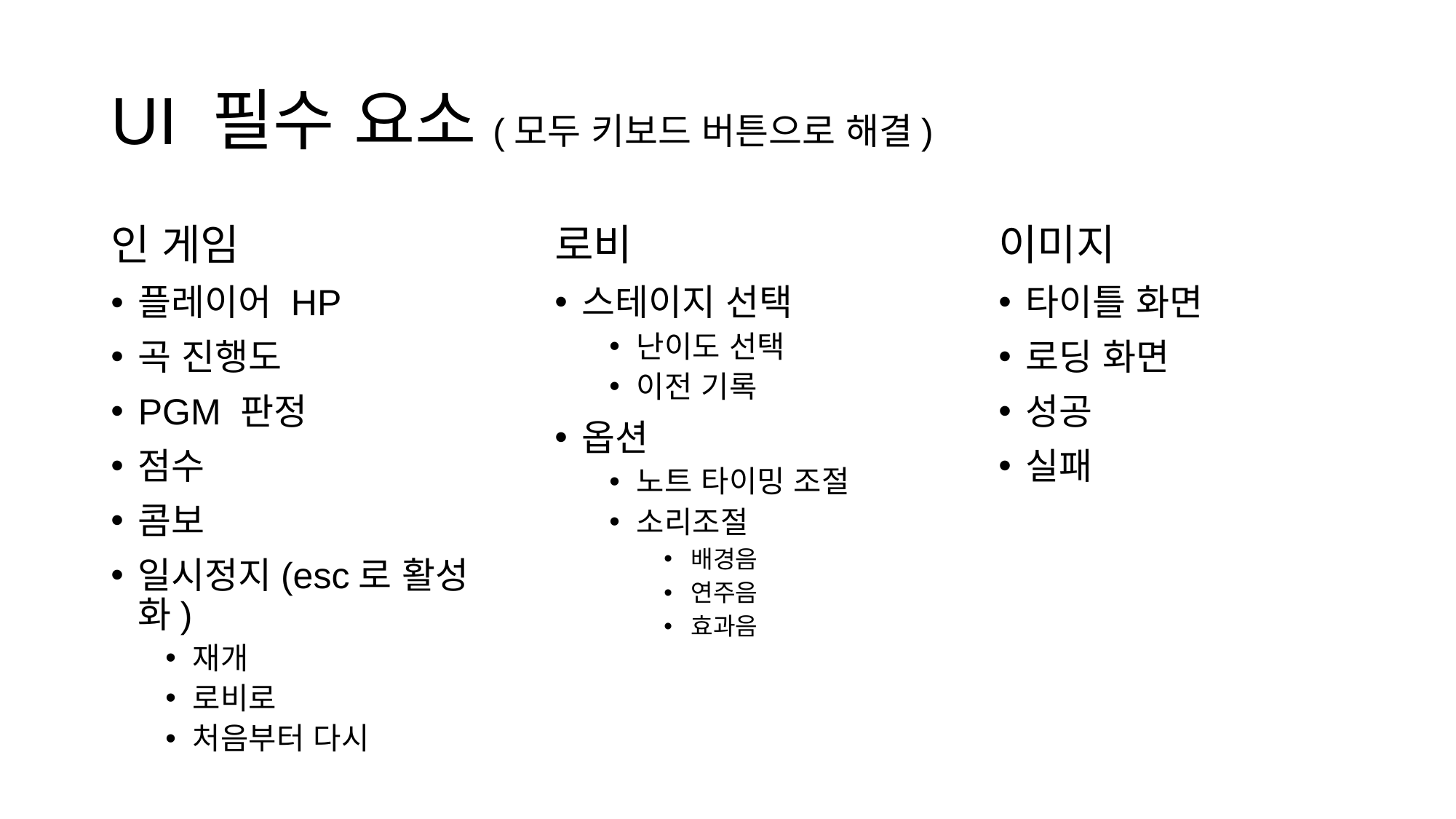

# UI 필수 요소(모두 키보드 버튼으로 해결)
인 게임
플레이어 HP
곡 진행도
PGM 판정
점수
콤보
일시정지(esc로 활성화)
재개
로비로
처음부터 다시

로비
스테이지 선택
난이도 선택
이전 기록
옵션
노트 타이밍 조절
소리조절
배경음
연주음
효과음

이미지
타이틀 화면
로딩 화면
성공
실패